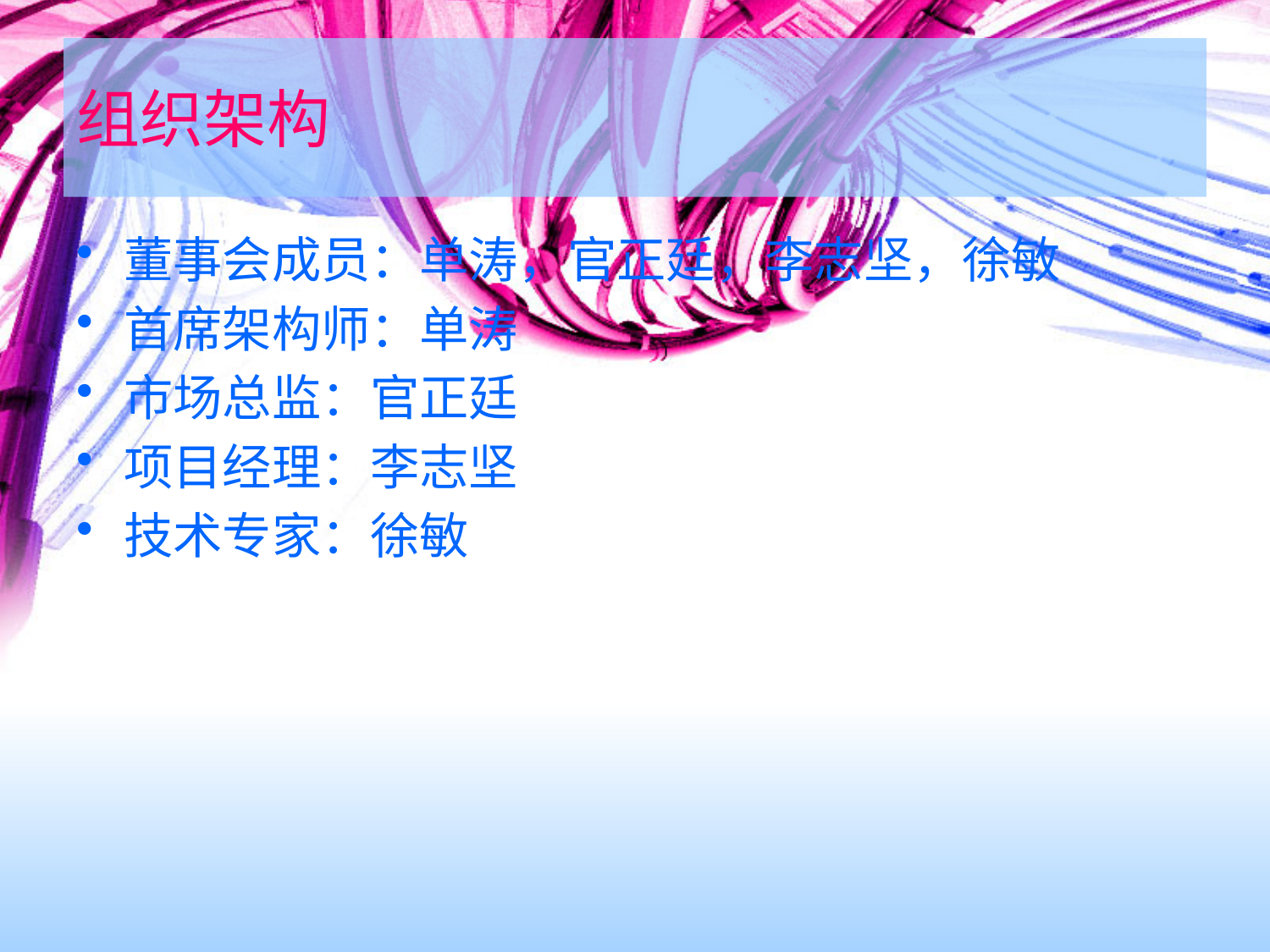

# 组织架构
董事会成员：单涛，官正廷，李志坚，徐敏
首席架构师：单涛
市场总监：官正廷
项目经理：李志坚
技术专家：徐敏